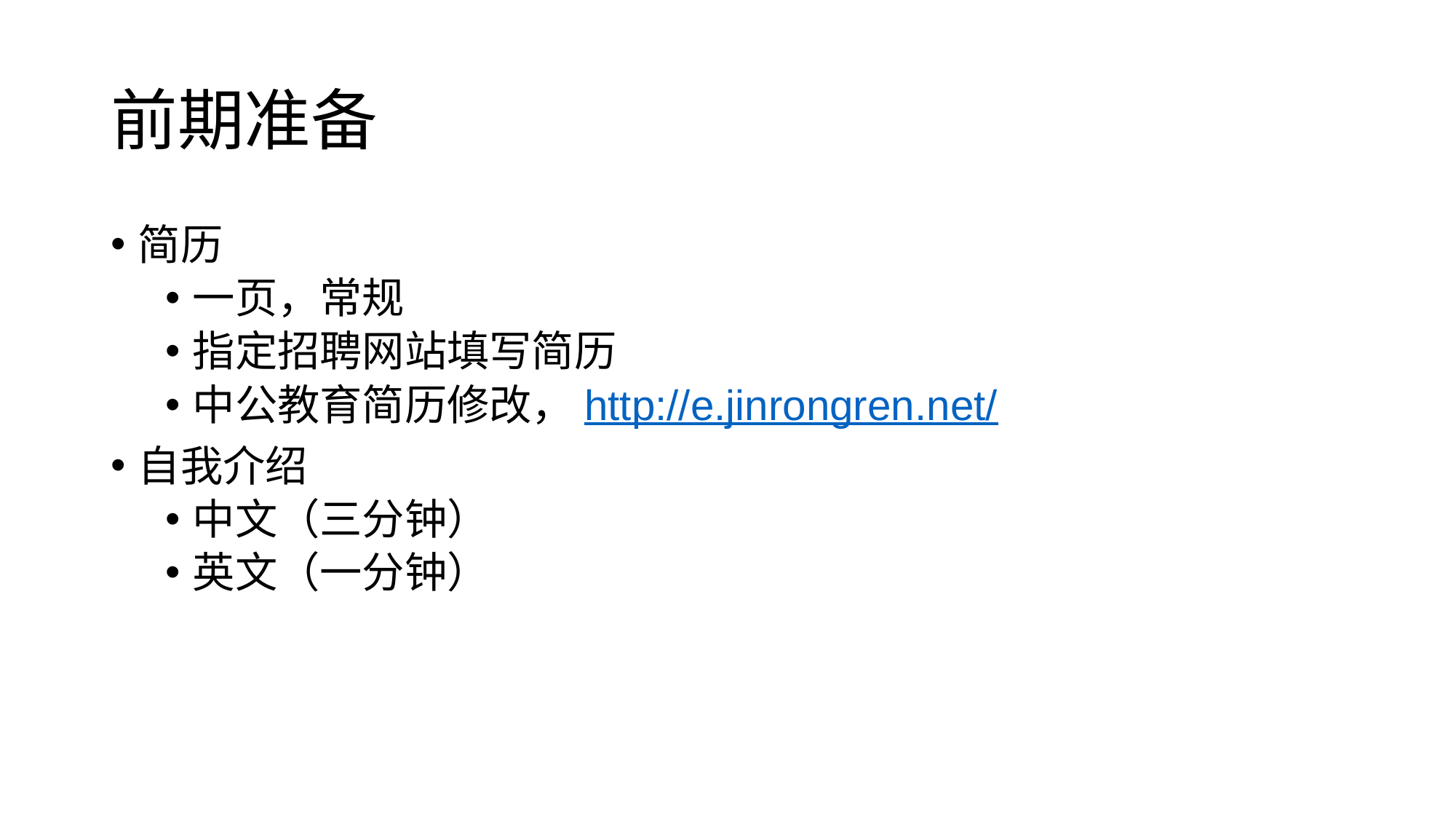

# 前期准备
简历
一页，常规
指定招聘网站填写简历
中公教育简历修改，http://e.jinrongren.net/
自我介绍
中文（三分钟）
英文（一分钟）